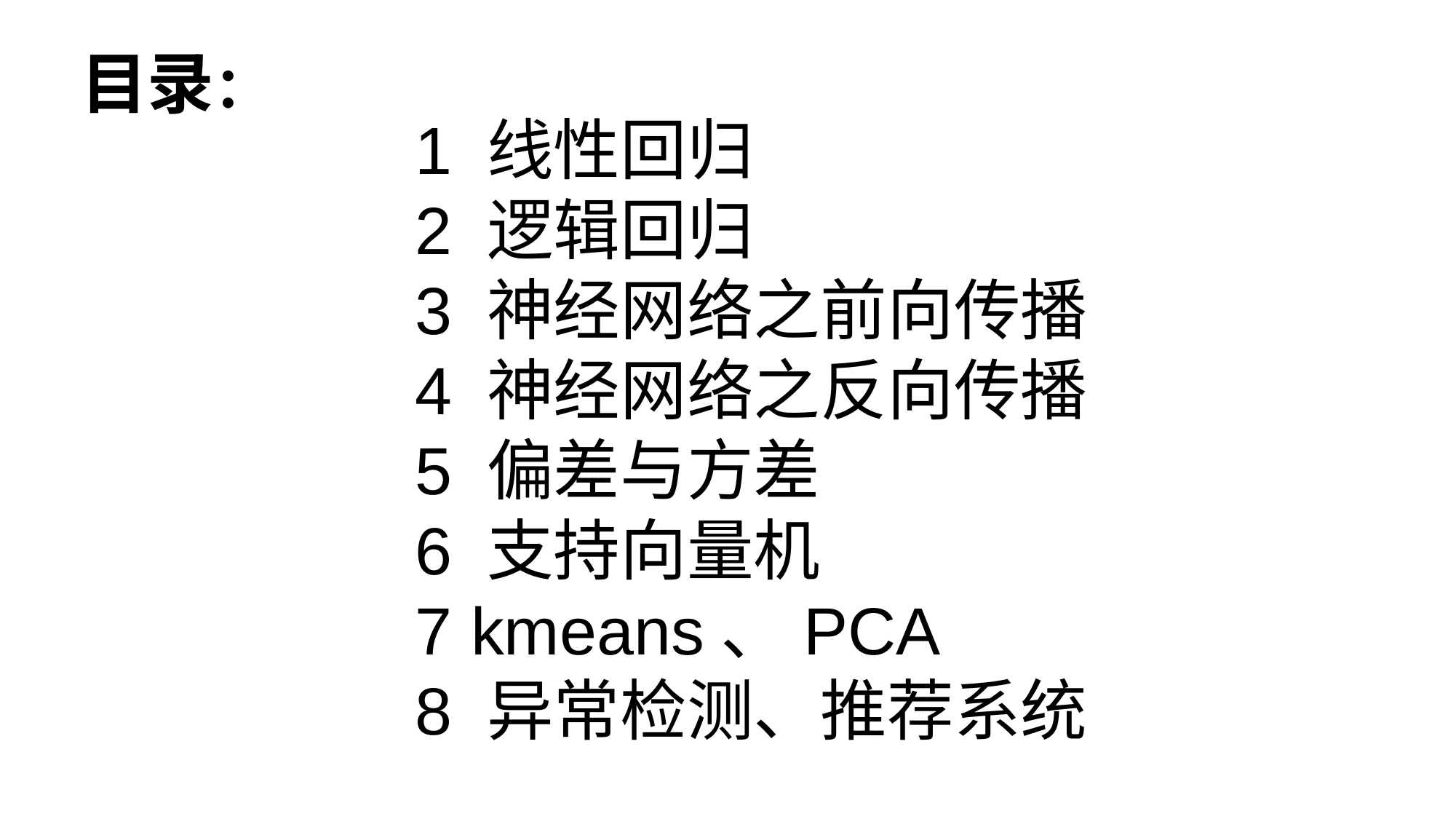

目录：
1 线性回归
2 逻辑回归
3 神经网络之前向传播
4 神经网络之反向传播
5 偏差与方差
6 支持向量机
7 kmeans、PCA
8 异常检测、推荐系统